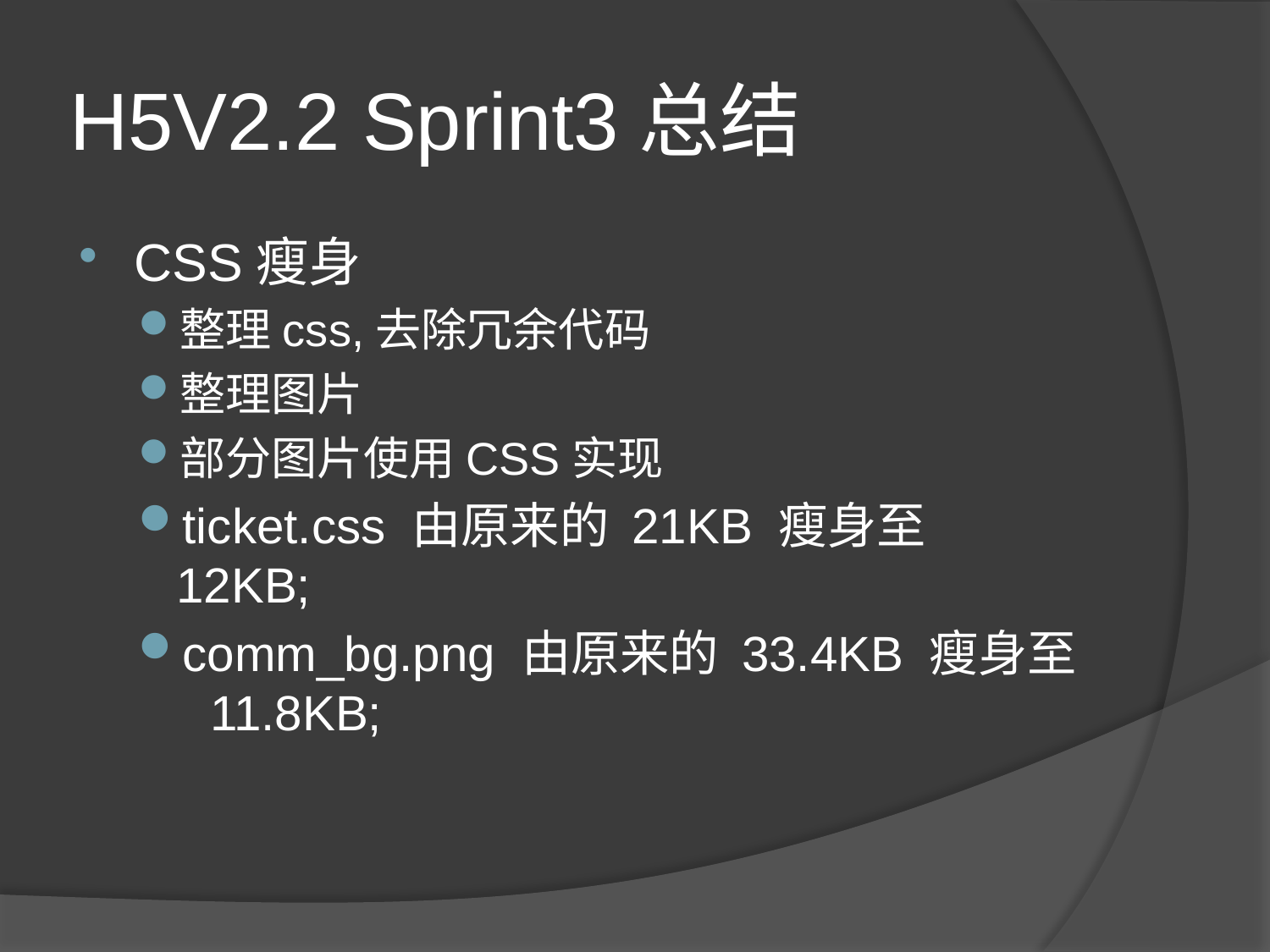

# H5V2.2 Sprint3总结
CSS瘦身
整理css,去除冗余代码
整理图片
部分图片使用CSS实现
ticket.css 由原来的 21KB 瘦身至  12KB;
comm_bg.png 由原来的 33.4KB 瘦身至  11.8KB;